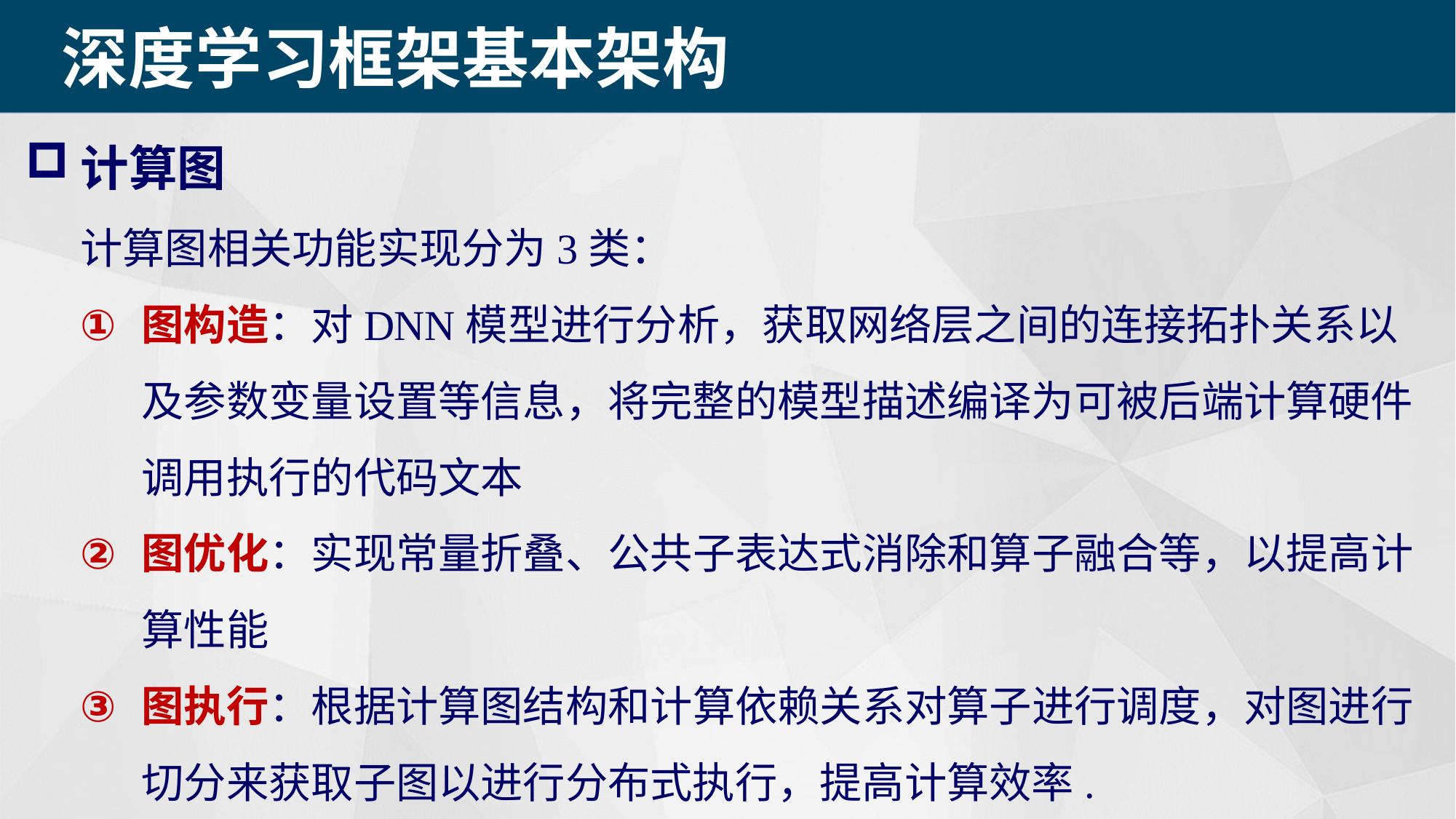

深度学习框架基本架构
计算图
计算图相关功能实现分为3类：
图构造：对DNN模型进行分析，获取网络层之间的连接拓扑关系以及参数变量设置等信息，将完整的模型描述编译为可被后端计算硬件调用执行的代码文本
图优化：实现常量折叠、公共子表达式消除和算子融合等，以提高计算性能
图执行：根据计算图结构和计算依赖关系对算子进行调度，对图进行切分来获取子图以进行分布式执行，提高计算效率.